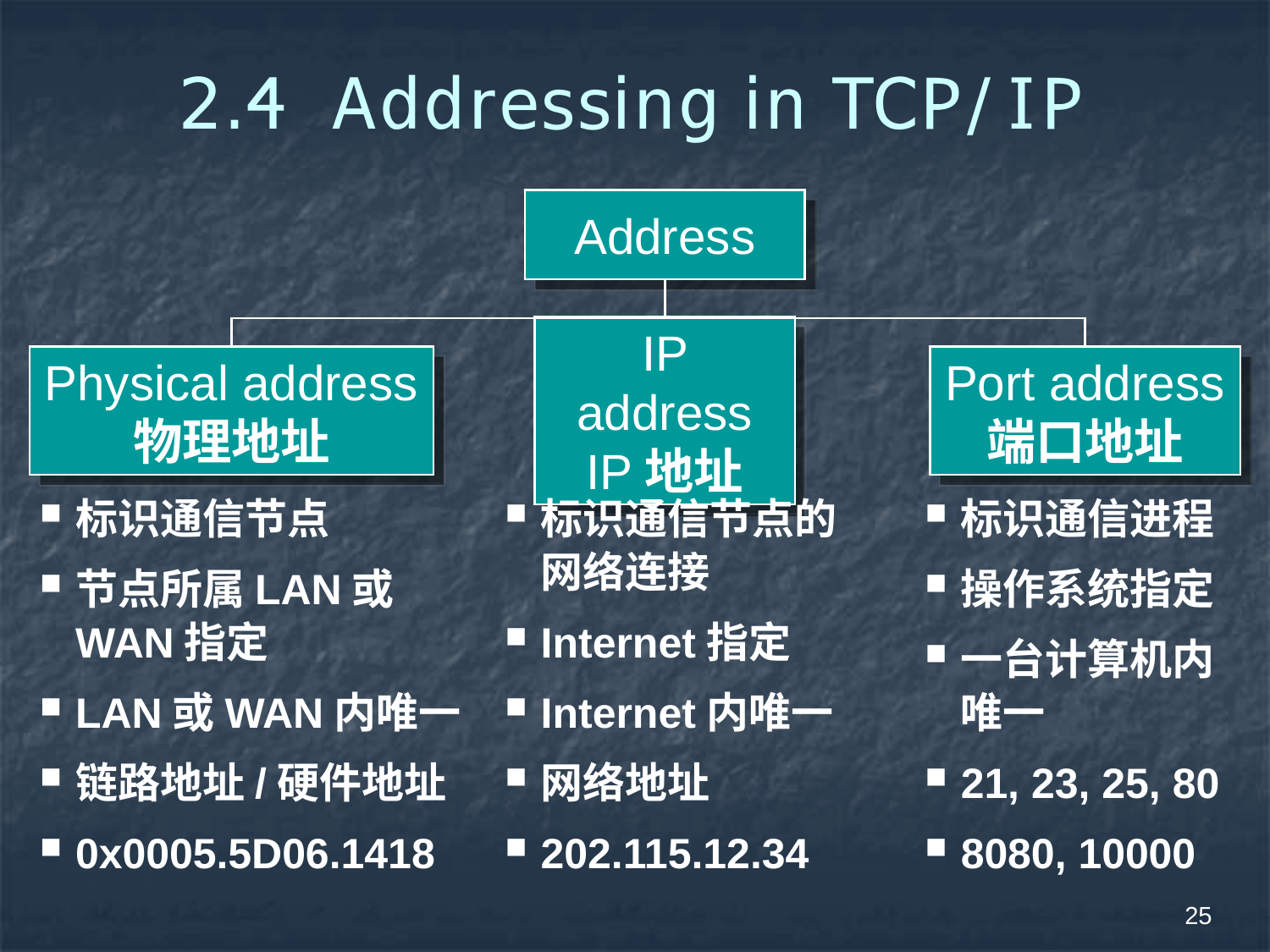

# 2.4  Addressing in TCP/IP
Address
Physical address
物理地址
IP address
IP地址
Port address
端口地址
标识通信节点
节点所属LAN或WAN指定
LAN或WAN内唯一
链路地址/硬件地址
0x0005.5D06.1418
标识通信节点的网络连接
Internet指定
Internet内唯一
网络地址
202.115.12.34
标识通信进程
操作系统指定
一台计算机内唯一
21, 23, 25, 80
8080, 10000
25